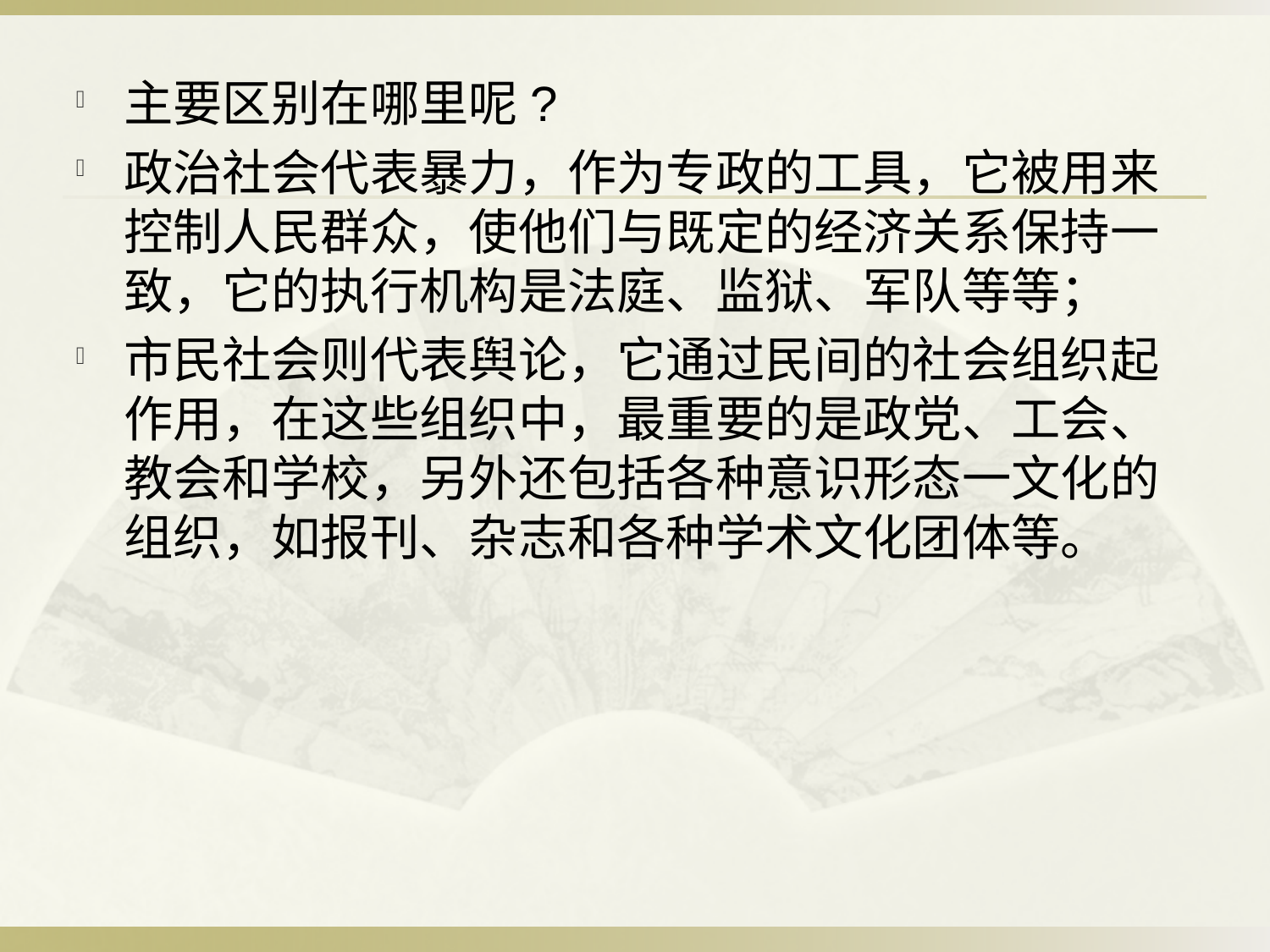

主要区别在哪里呢?
政治社会代表暴力，作为专政的工具，它被用来控制人民群众，使他们与既定的经济关系保持一致，它的执行机构是法庭、监狱、军队等等；
市民社会则代表舆论，它通过民间的社会组织起作用，在这些组织中，最重要的是政党、工会、教会和学校，另外还包括各种意识形态一文化的组织，如报刊、杂志和各种学术文化团体等。